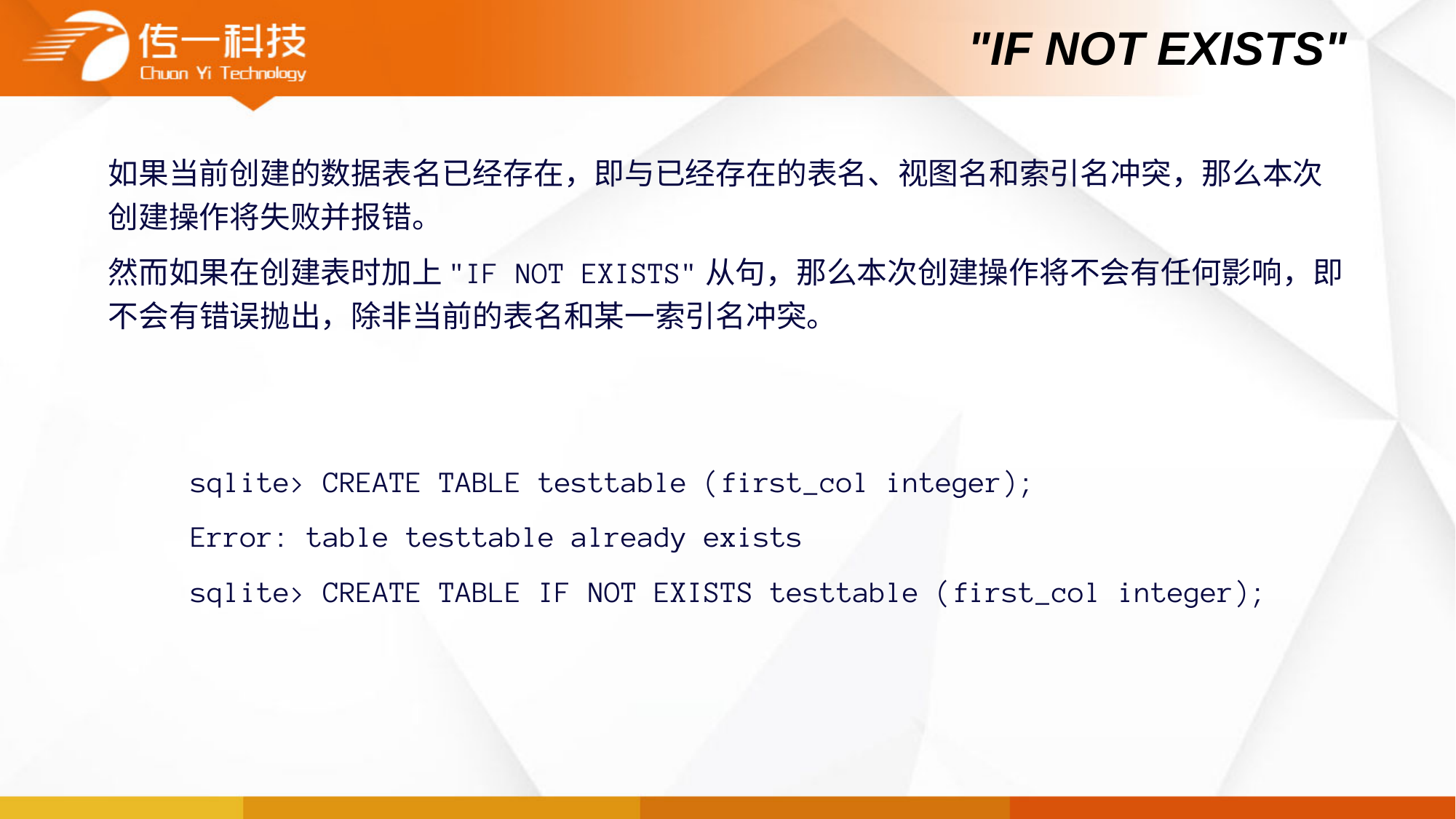

# "IF NOT EXISTS"
如果当前创建的数据表名已经存在，即与已经存在的表名、视图名和索引名冲突，那么本次创建操作将失败并报错。
然而如果在创建表时加上"IF NOT EXISTS"从句，那么本次创建操作将不会有任何影响，即不会有错误抛出，除非当前的表名和某一索引名冲突。

     sqlite> CREATE TABLE testtable (first_col integer);
     Error: table testtable already exists
     sqlite> CREATE TABLE IF NOT EXISTS testtable (first_col integer);